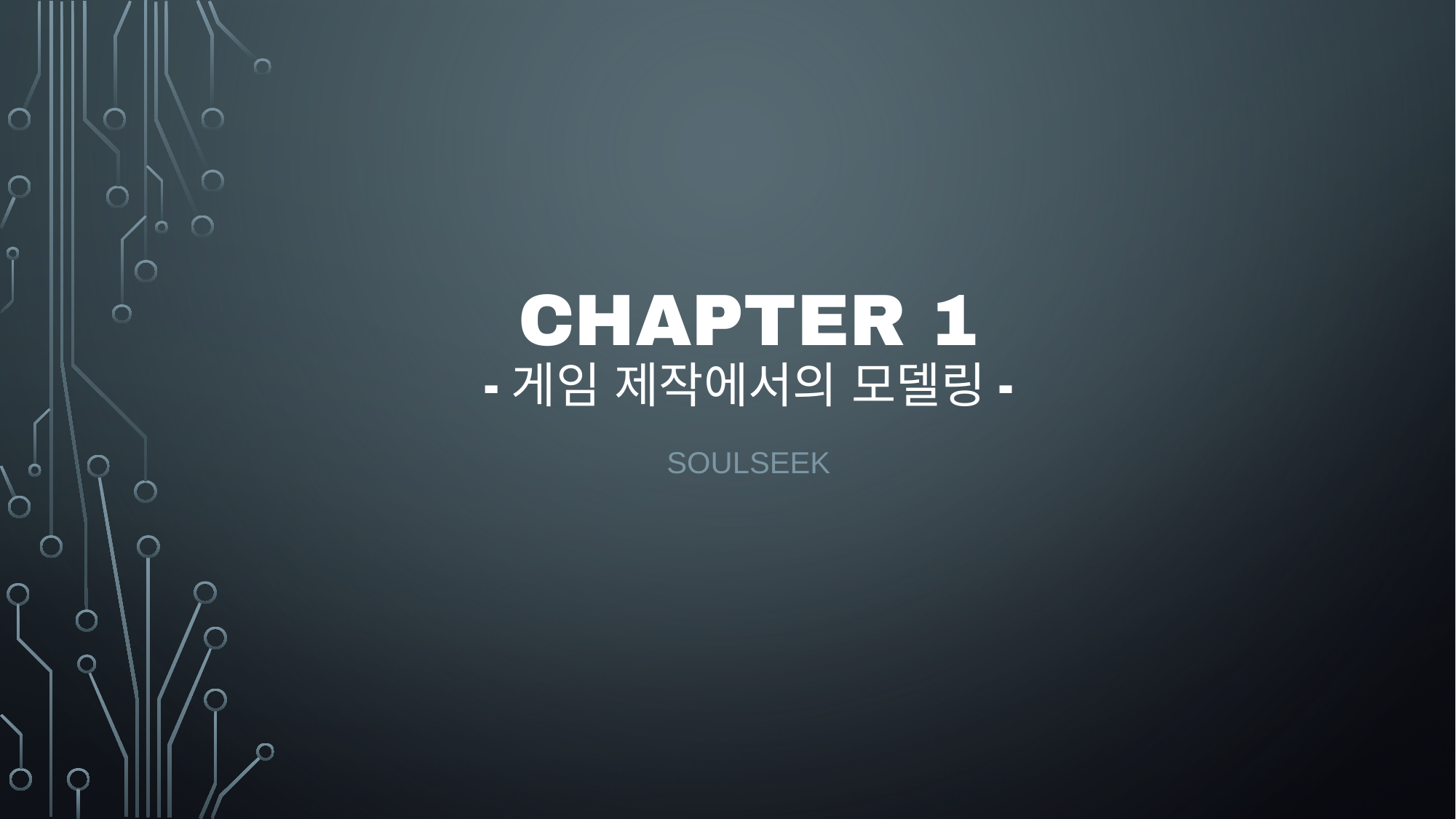

# CHAPTER 1 -게임 제작에서의 모델링-
SoulSeek